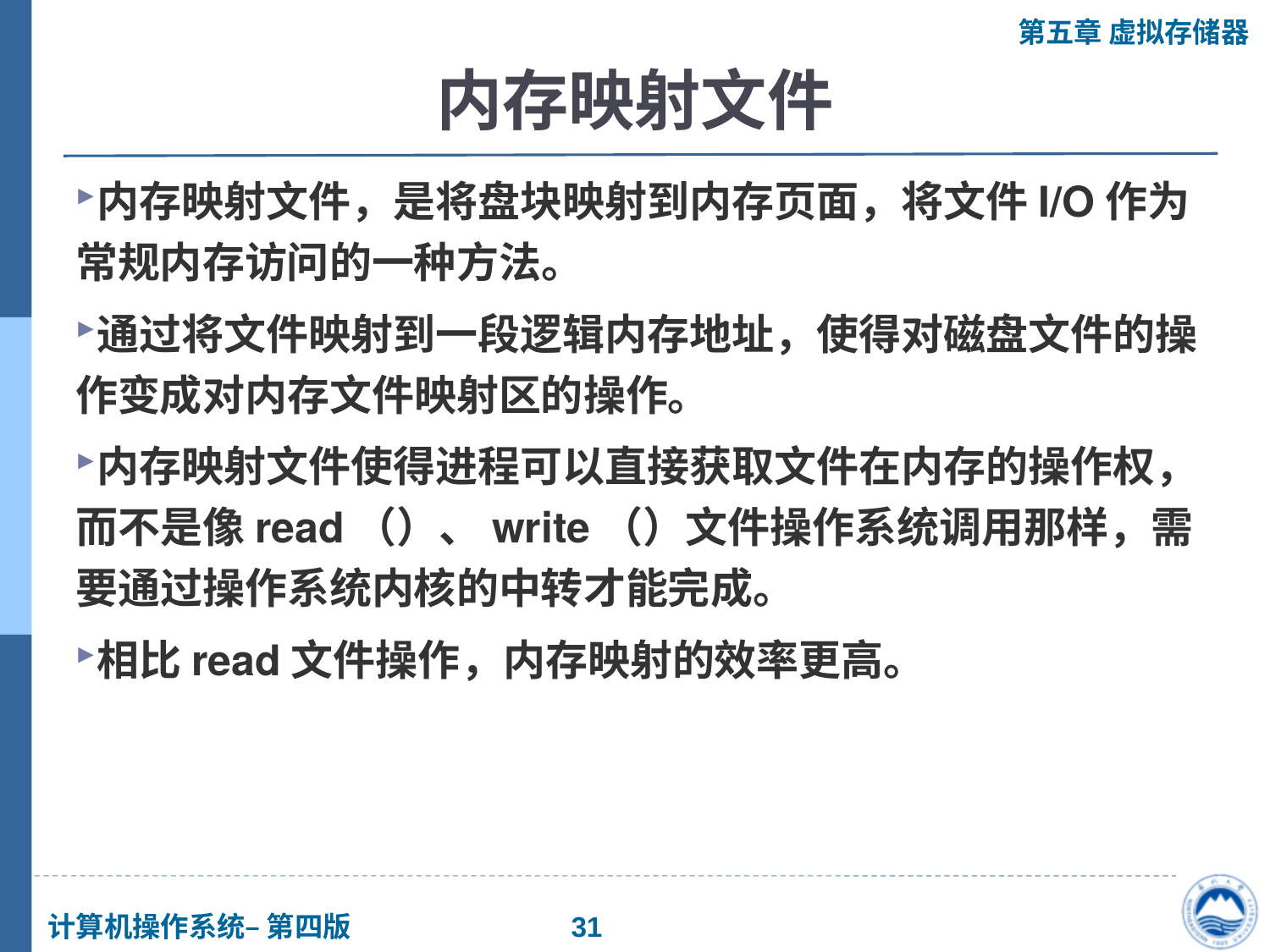

# 内存映射文件
内存映射文件，是将盘块映射到内存页面，将文件I/O作为常规内存访问的一种方法。
通过将文件映射到一段逻辑内存地址，使得对磁盘文件的操作变成对内存文件映射区的操作。
内存映射文件使得进程可以直接获取文件在内存的操作权，而不是像read（）、write（）文件操作系统调用那样，需要通过操作系统内核的中转才能完成。
相比read文件操作，内存映射的效率更高。